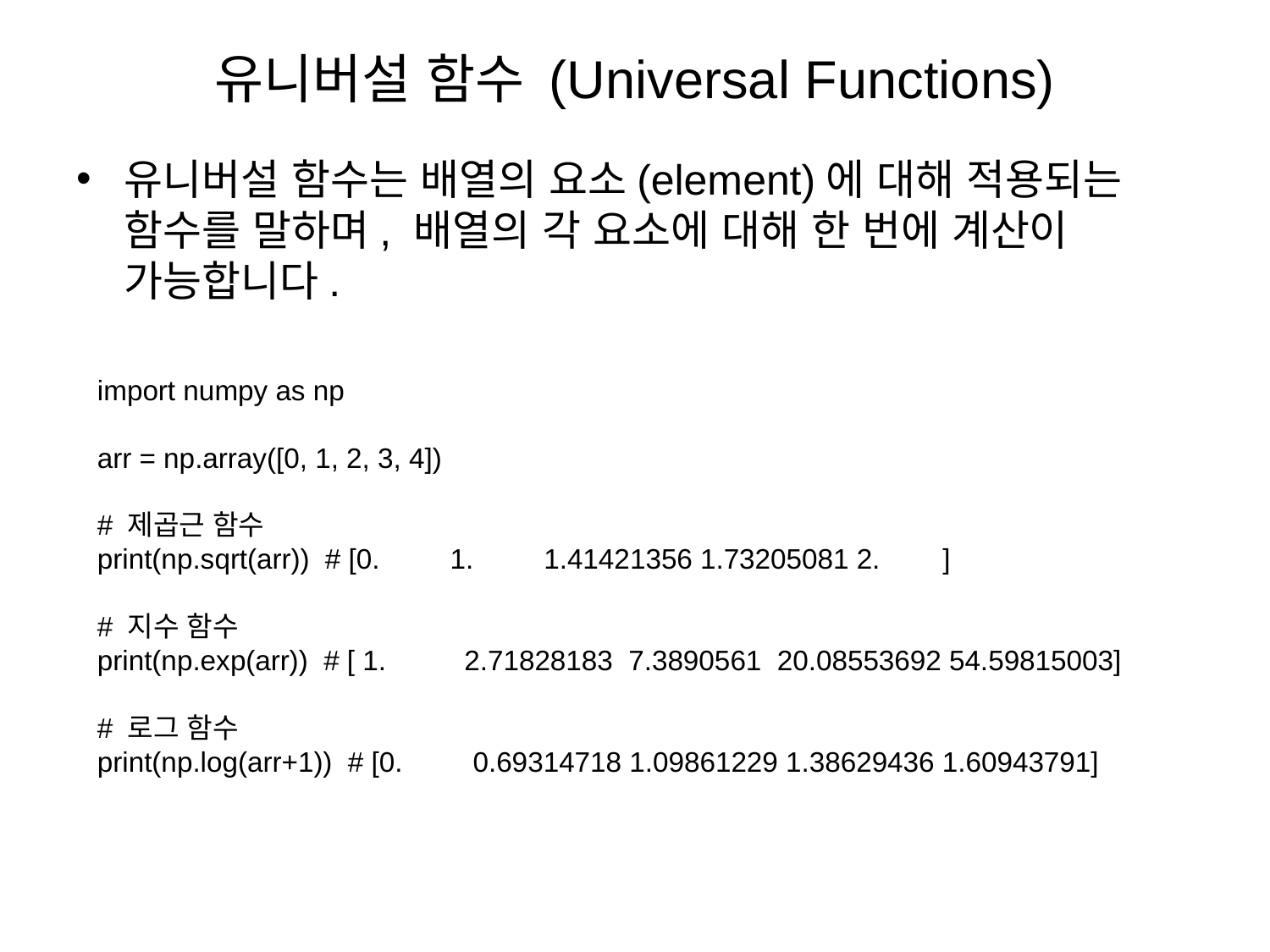

# 유니버설 함수 (Universal Functions)
유니버설 함수는 배열의 요소(element)에 대해 적용되는 함수를 말하며, 배열의 각 요소에 대해 한 번에 계산이 가능합니다.
import numpy as np

arr = np.array([0, 1, 2, 3, 4])

# 제곱근 함수
print(np.sqrt(arr))  # [0.         1.         1.41421356 1.73205081 2.        ]

# 지수 함수
print(np.exp(arr))  # [ 1.          2.71828183  7.3890561  20.08553692 54.59815003]

# 로그 함수
print(np.log(arr+1))  # [0.         0.69314718 1.09861229 1.38629436 1.60943791]